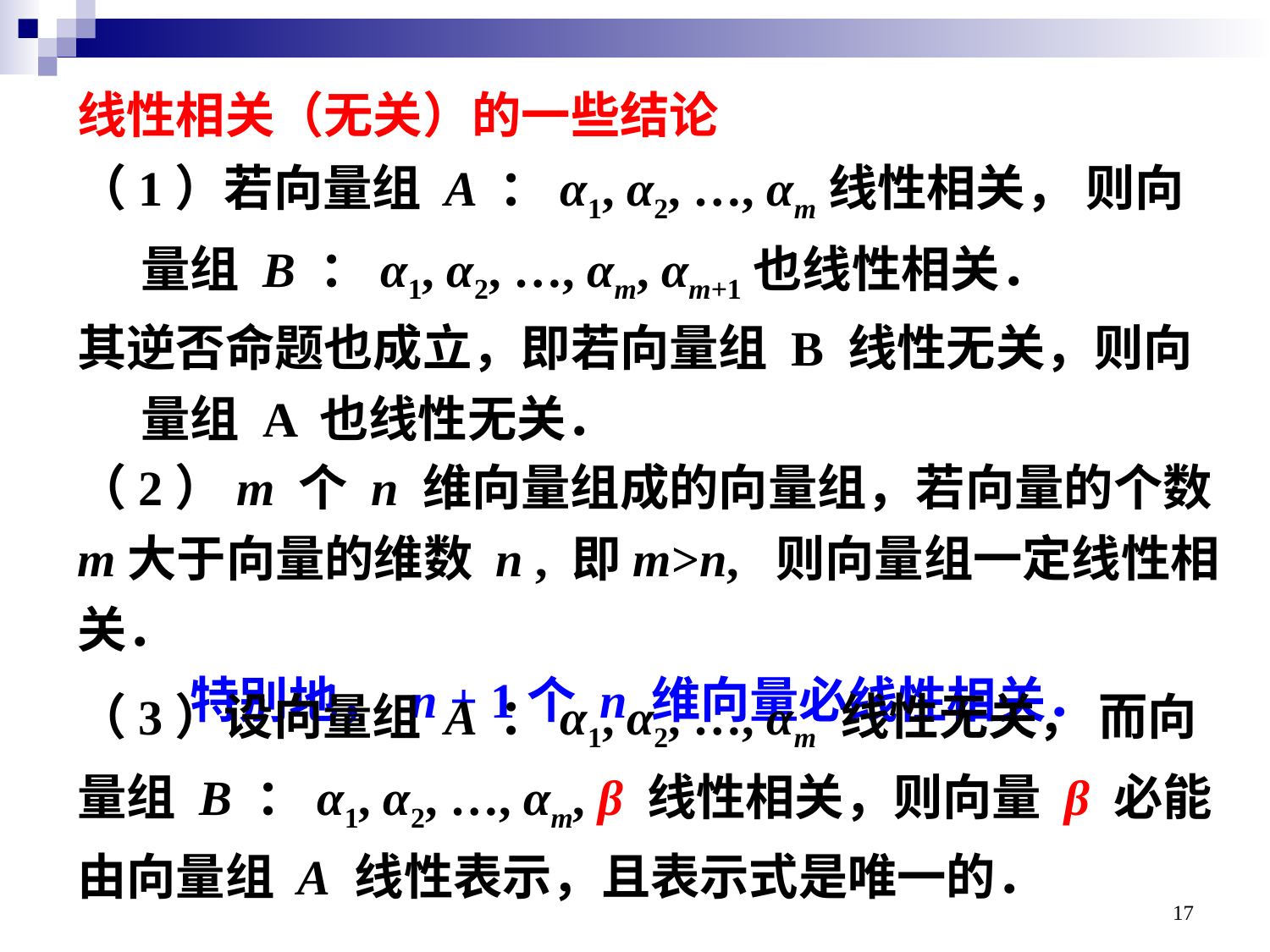

线性相关（无关）的一些结论
（1）若向量组 A ：α1, α2, …, αm线性相关， 则向量组 B ：α1, α2, …, αm, αm+1也线性相关．
其逆否命题也成立，即若向量组 B 线性无关，则向量组 A 也线性无关．

（2）m 个 n 维向量组成的向量组，若向量的个数m大于向量的维数 n , 即m>n,  则向量组一定线性相关．
         特别地， n + 1个 n 维向量必线性相关．
（3）设向量组 A ：α1, α2, …, αm 线性无关， 而向量组 B ：α1, α2, …, αm, β 线性相关，则向量 β 必能由向量组 A 线性表示，且表示式是唯一的．
17